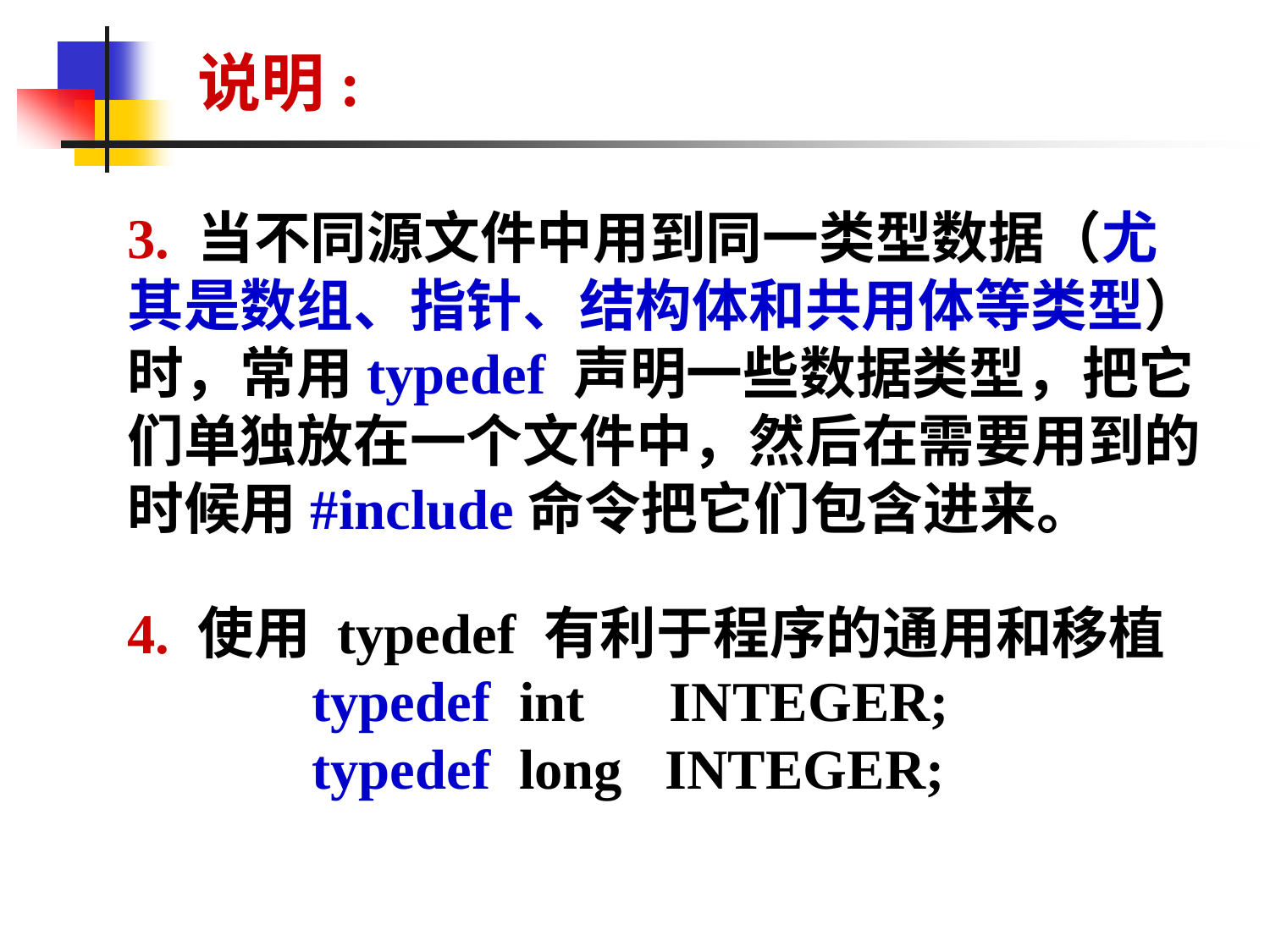

说明:
3. 当不同源文件中用到同一类型数据（尤其是数组、指针、结构体和共用体等类型）时，常用typedef 声明一些数据类型，把它们单独放在一个文件中，然后在需要用到的时候用#include命令把它们包含进来。
4. 使用 typedef 有利于程序的通用和移植
             typedef  int      INTEGER;
             typedef  long   INTEGER;